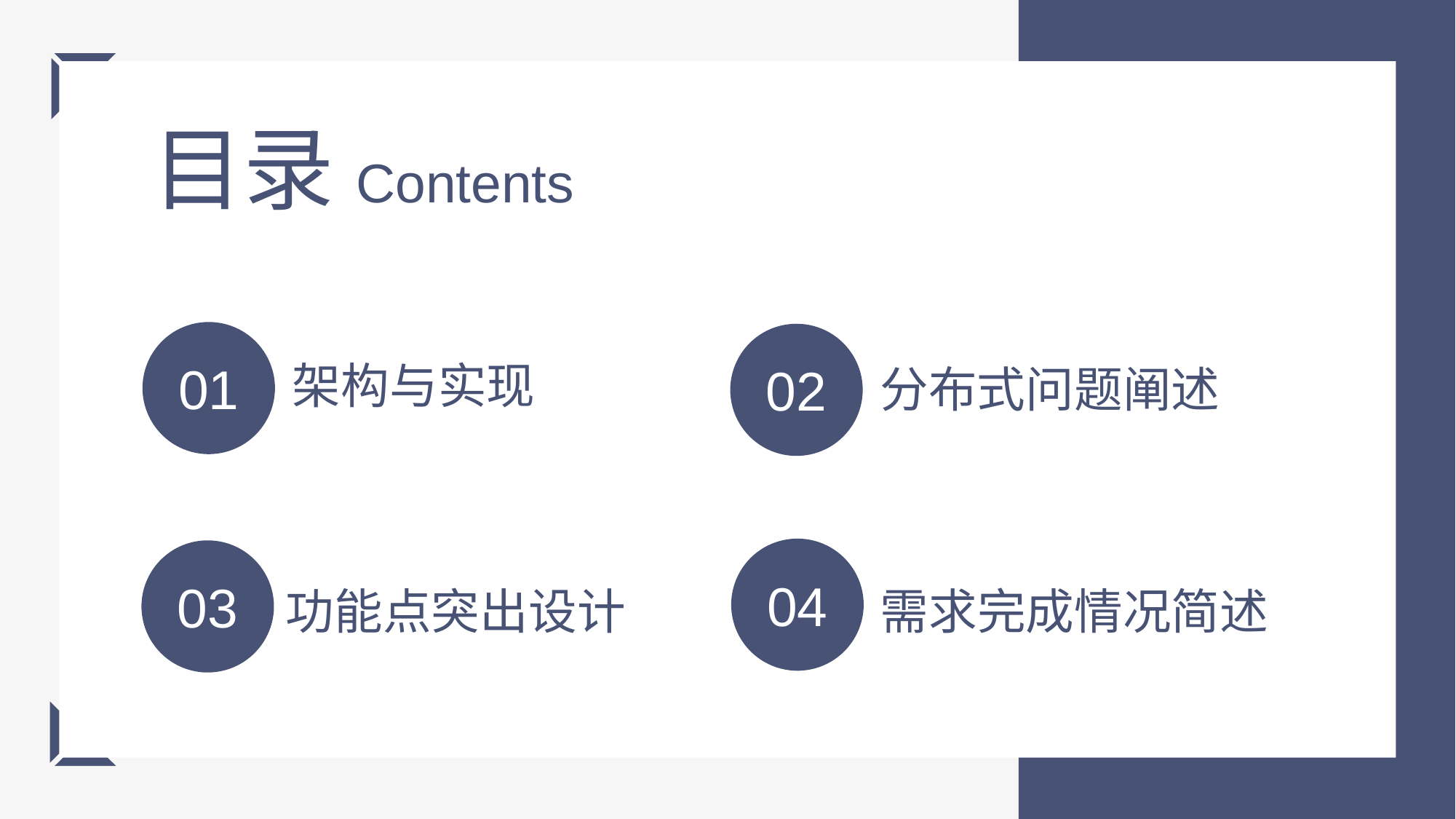

目录Contents

01
架构与实现
02
分布式问题阐述

04
03
功能点突出设计
需求完成情况简述